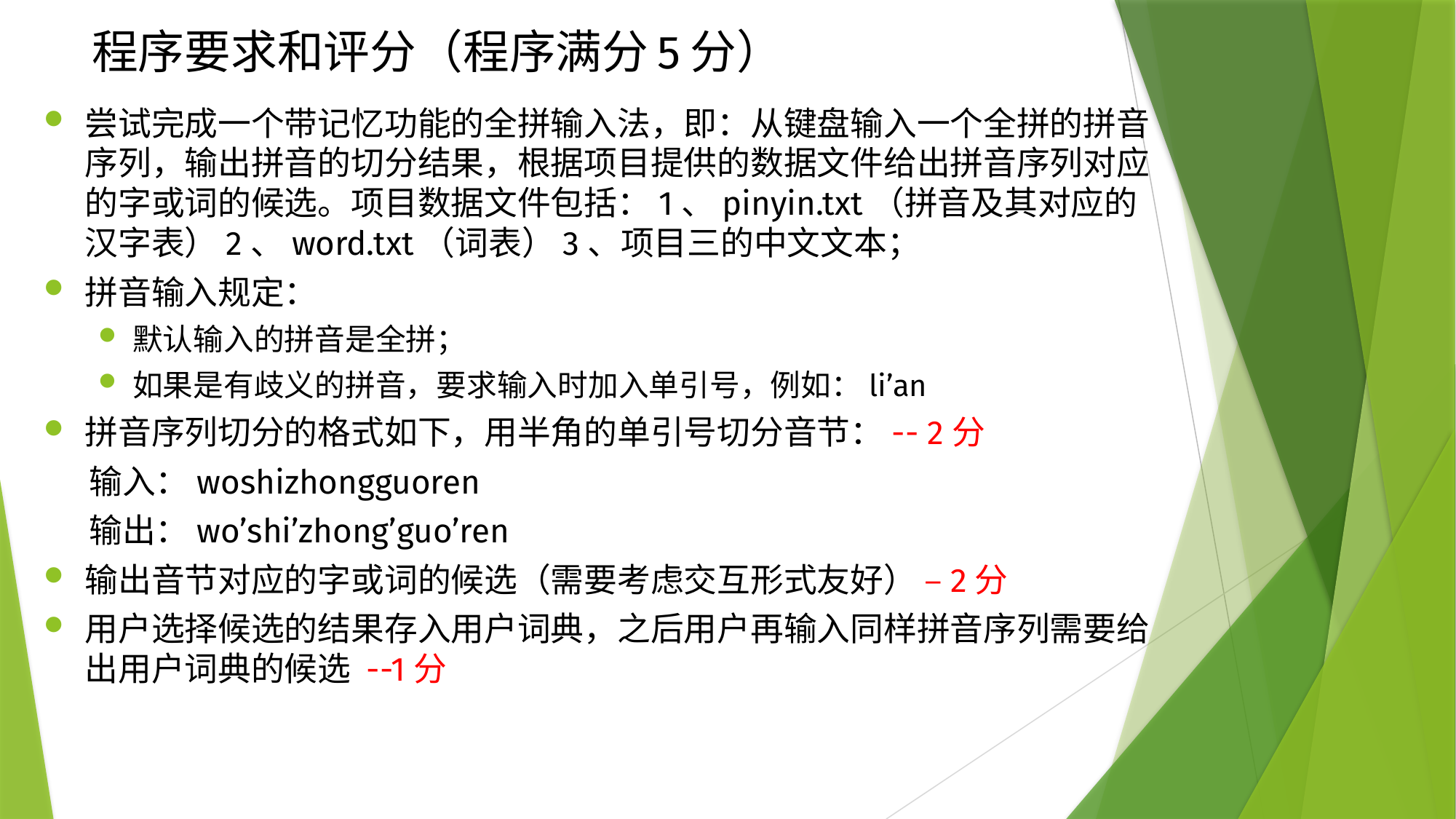

# 程序要求和评分（程序满分5分）
尝试完成一个带记忆功能的全拼输入法，即：从键盘输入一个全拼的拼音序列，输出拼音的切分结果，根据项目提供的数据文件给出拼音序列对应的字或词的候选。项目数据文件包括：1、pinyin.txt（拼音及其对应的汉字表）2、word.txt（词表）3、项目三的中文文本；
拼音输入规定：
默认输入的拼音是全拼；
如果是有歧义的拼音，要求输入时加入单引号，例如：li’an
拼音序列切分的格式如下，用半角的单引号切分音节：-- 2分
     输入：woshizhongguoren
     输出：wo’shi’zhong’guo’ren
输出音节对应的字或词的候选（需要考虑交互形式友好） –2分
用户选择候选的结果存入用户词典，之后用户再输入同样拼音序列需要给出用户词典的候选 --1分